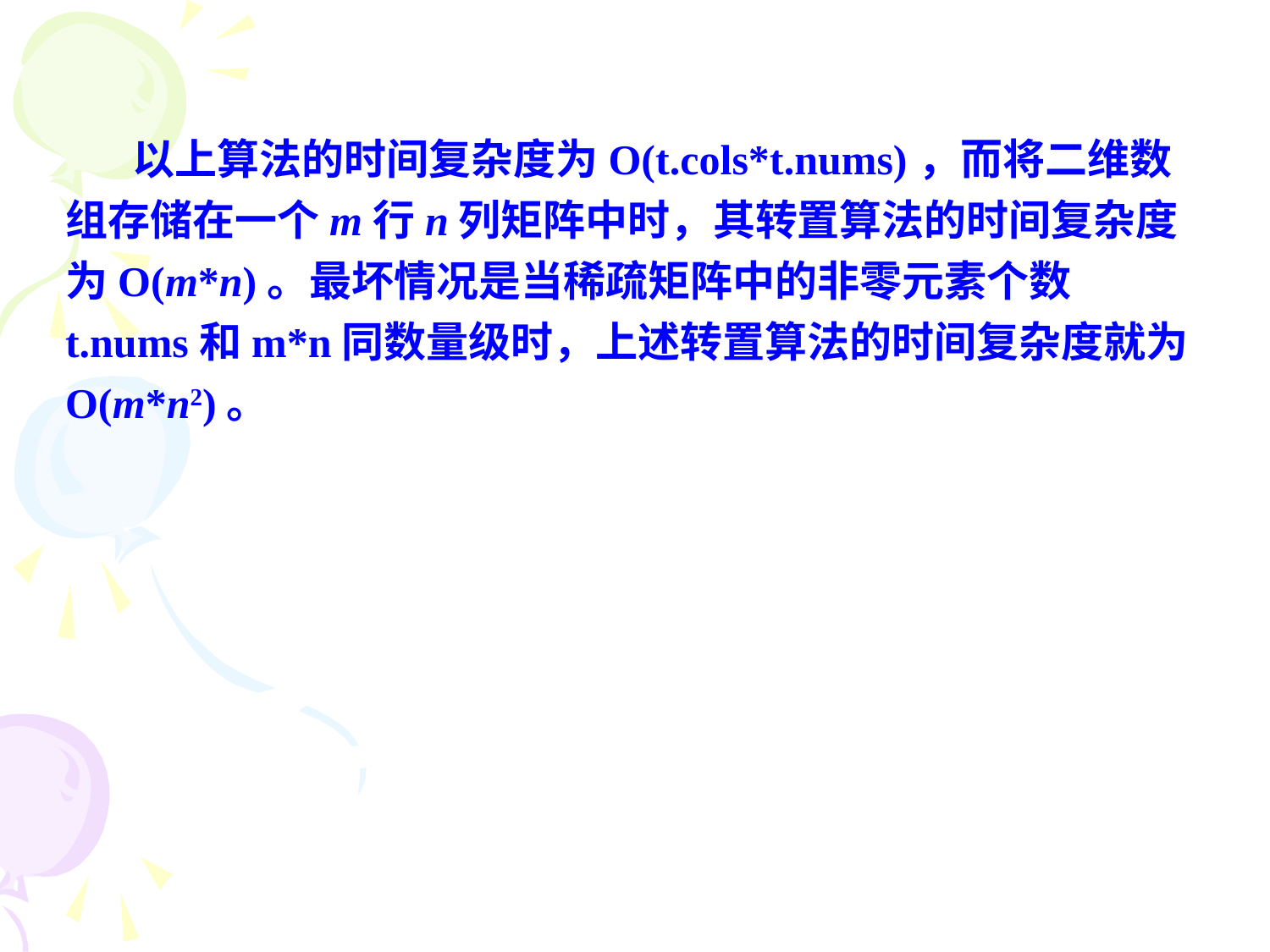

以上算法的时间复杂度为O(t.cols*t.nums)，而将二维数组存储在一个m行n列矩阵中时，其转置算法的时间复杂度为O(m*n)。最坏情况是当稀疏矩阵中的非零元素个数t.nums和m*n同数量级时，上述转置算法的时间复杂度就为O(m*n2)。